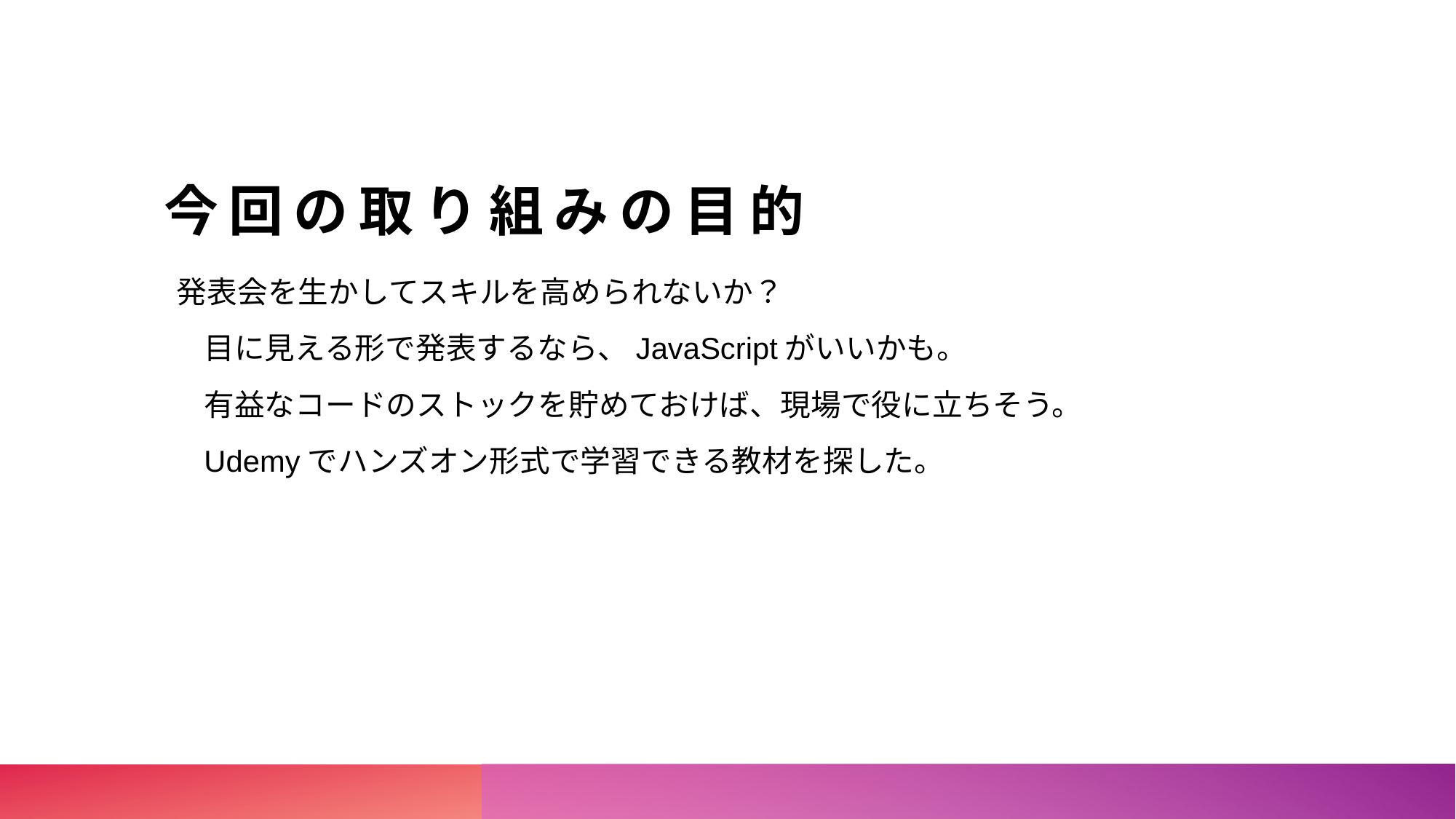

# 今回の取り組みの目的
発表会を生かしてスキルを高められないか？
目に見える形で発表するなら、JavaScriptがいいかも。
有益なコードのストックを貯めておけば、現場で役に立ちそう。
Udemyでハンズオン形式で学習できる教材を探した。